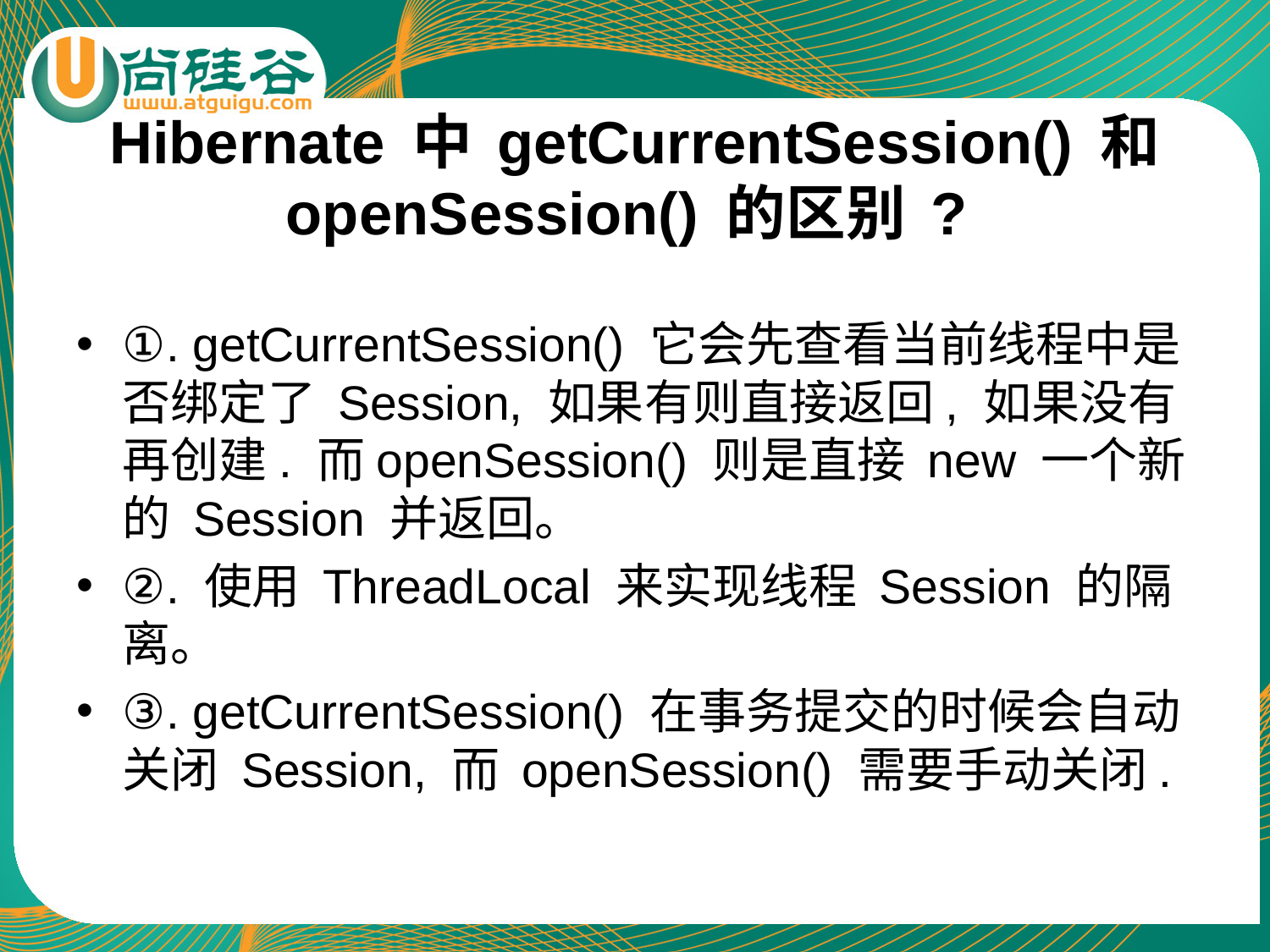

# Hibernate 中 getCurrentSession() 和 openSession() 的区别 ?
①. getCurrentSession() 它会先查看当前线程中是否绑定了 Session, 如果有则直接返回, 如果没有再创建. 而openSession() 则是直接 new 一个新的 Session 并返回。
②. 使用 ThreadLocal 来实现线程 Session 的隔离。
③. getCurrentSession() 在事务提交的时候会自动关闭 Session, 而 openSession() 需要手动关闭.